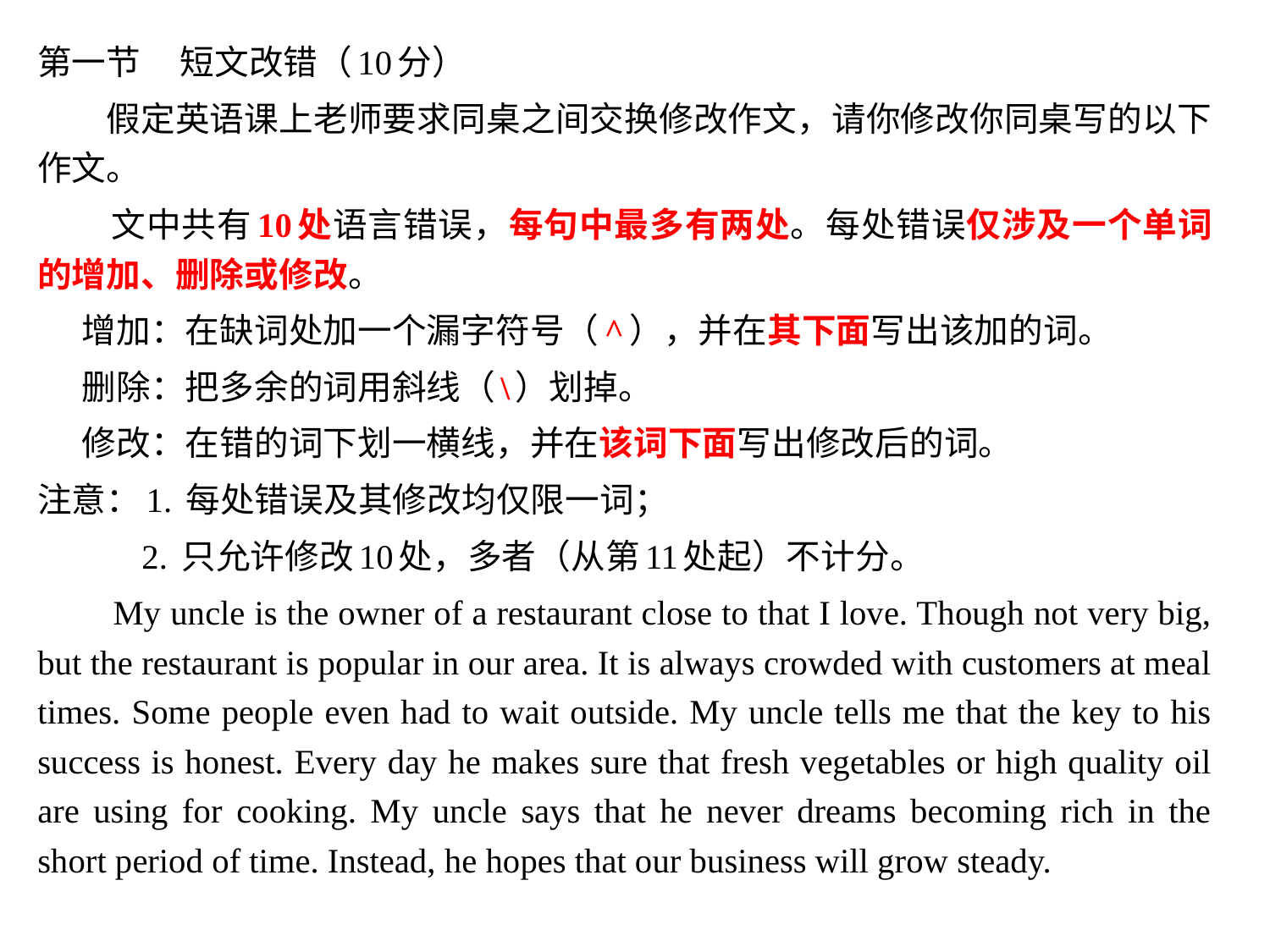

第一节     短文改错（10分）
        假定英语课上老师要求同桌之间交换修改作文，请你修改你同桌写的以下作文。
        文中共有10处语言错误，每句中最多有两处。每处错误仅涉及一个单词的增加、删除或修改。
     增加：在缺词处加一个漏字符号（^），并在其下面写出该加的词。
     删除：把多余的词用斜线（\）划掉。
     修改：在错的词下划一横线，并在该词下面写出修改后的词。
注意：1. 每处错误及其修改均仅限一词；
            2. 只允许修改10处，多者（从第11处起）不计分。
        My uncle is the owner of a restaurant close to that I love. Though not very big, but the restaurant is popular in our area. It is always crowded with customers at meal times. Some people even had to wait outside. My uncle tells me that the key to his success is honest. Every day he makes sure that fresh vegetables or high quality oil are using for cooking. My uncle says that he never dreams becoming rich in the short period of time. Instead, he hopes that our business will grow steady.